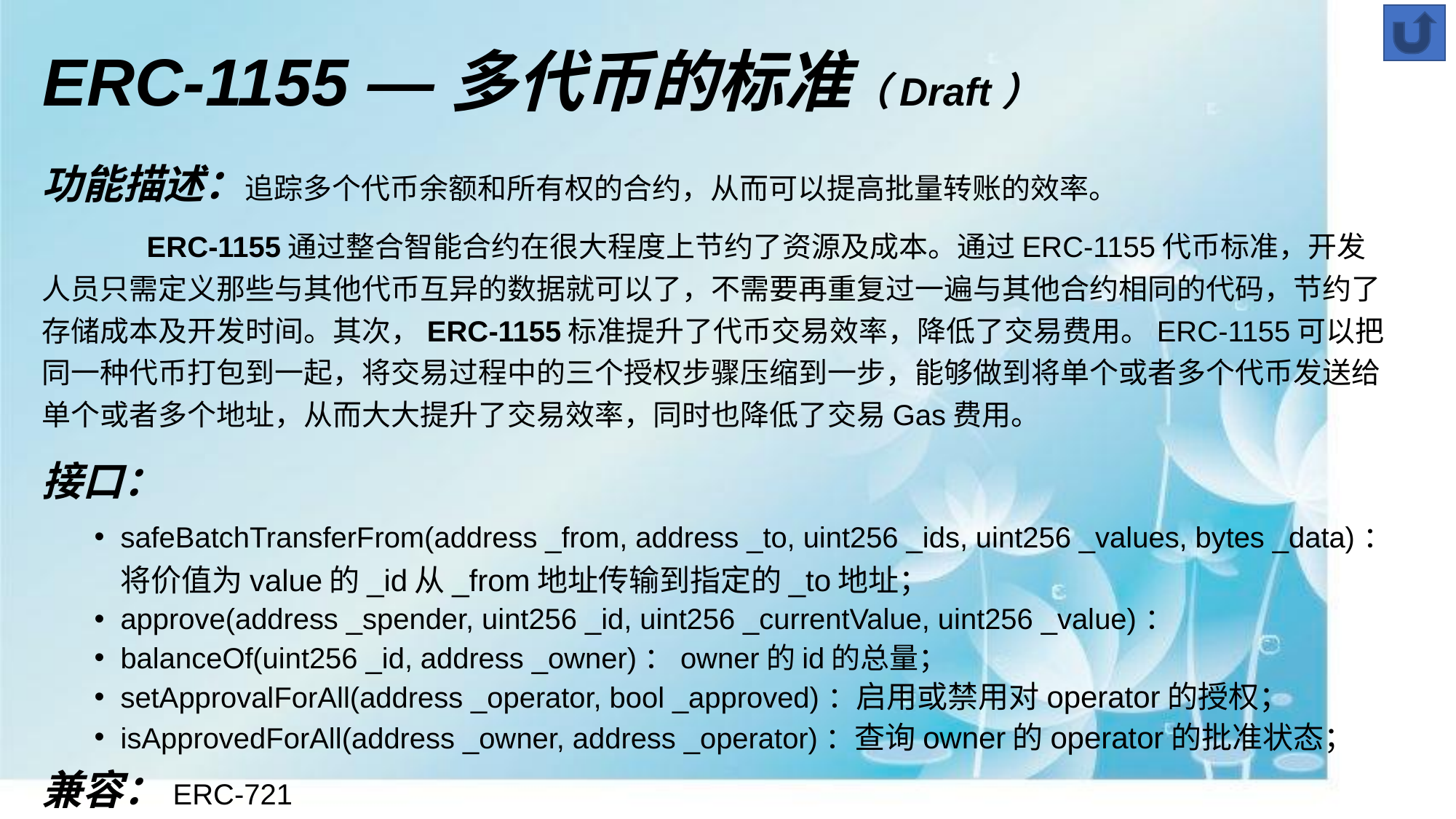

# ERC-1155 —多代币的标准（Draft）

功能描述：追踪多个代币余额和所有权的合约，从而可以提高批量转账的效率。
	ERC-1155通过整合智能合约在很大程度上节约了资源及成本。通过ERC-1155代币标准，开发人员只需定义那些与其他代币互异的数据就可以了，不需要再重复过一遍与其他合约相同的代码，节约了存储成本及开发时间。其次，ERC-1155标准提升了代币交易效率，降低了交易费用。ERC-1155可以把同一种代币打包到一起，将交易过程中的三个授权步骤压缩到一步，能够做到将单个或者多个代币发送给单个或者多个地址，从而大大提升了交易效率，同时也降低了交易Gas费用。
接口：
safeBatchTransferFrom(address _from, address _to, uint256 _ids, uint256 _values, bytes _data)：将价值为value的_id从_from地址传输到指定的_to地址；
approve(address _spender, uint256 _id, uint256 _currentValue, uint256 _value)：
balanceOf(uint256 _id, address _owner)：owner的id的总量；
setApprovalForAll(address _operator, bool _approved)：启用或禁用对operator的授权；
isApprovedForAll(address _owner, address _operator)：查询owner的operator的批准状态；
兼容：ERC-721